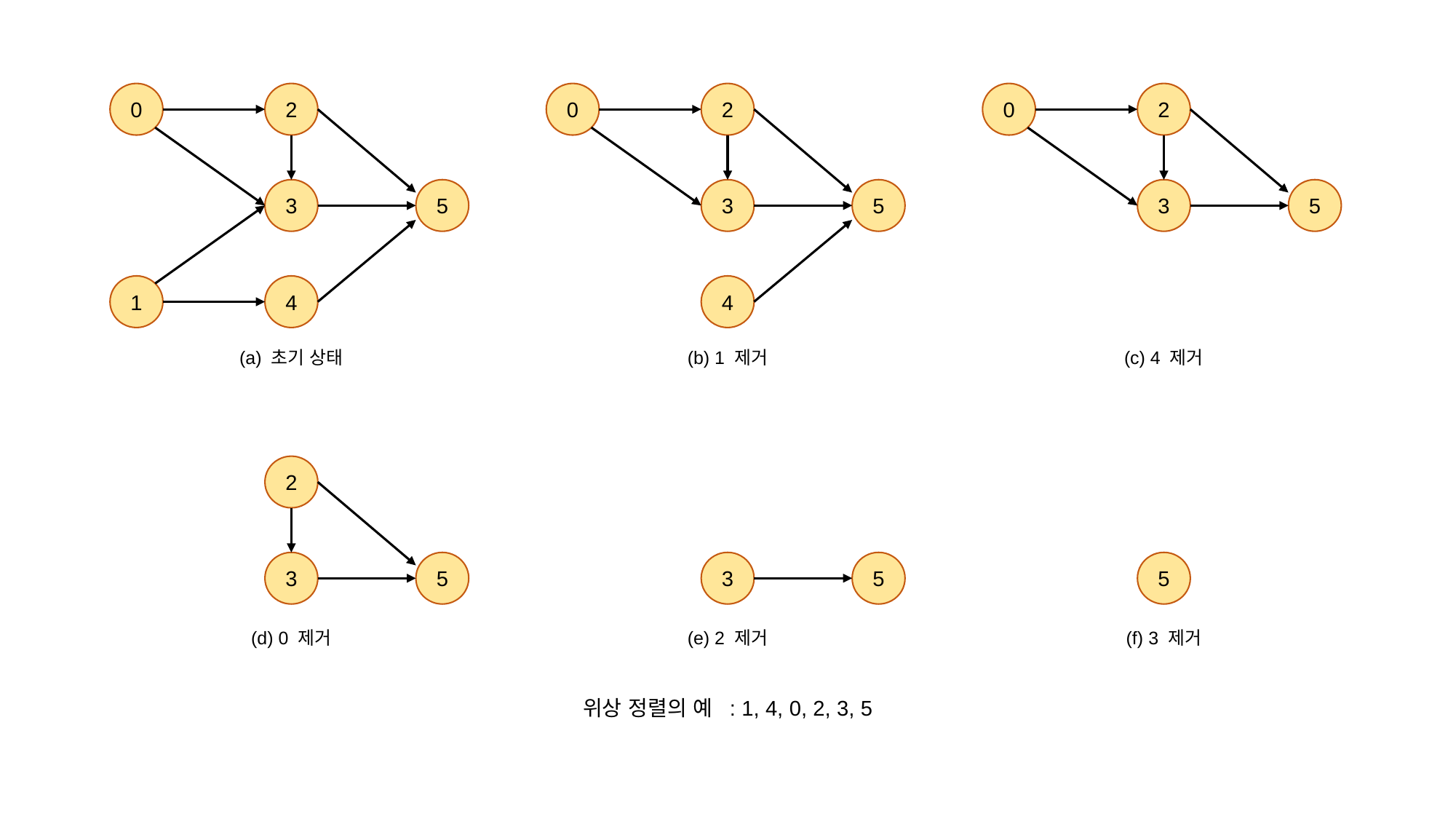

0
2
0
2
0
2
3
5
3
5
3
5
1
4
4
(a) 초기 상태
(b) 1 제거
(c) 4 제거
2
3
5
3
5
5
(d) 0 제거
(e) 2 제거
(f) 3 제거
위상 정렬의 예  : 1, 4, 0, 2, 3, 5